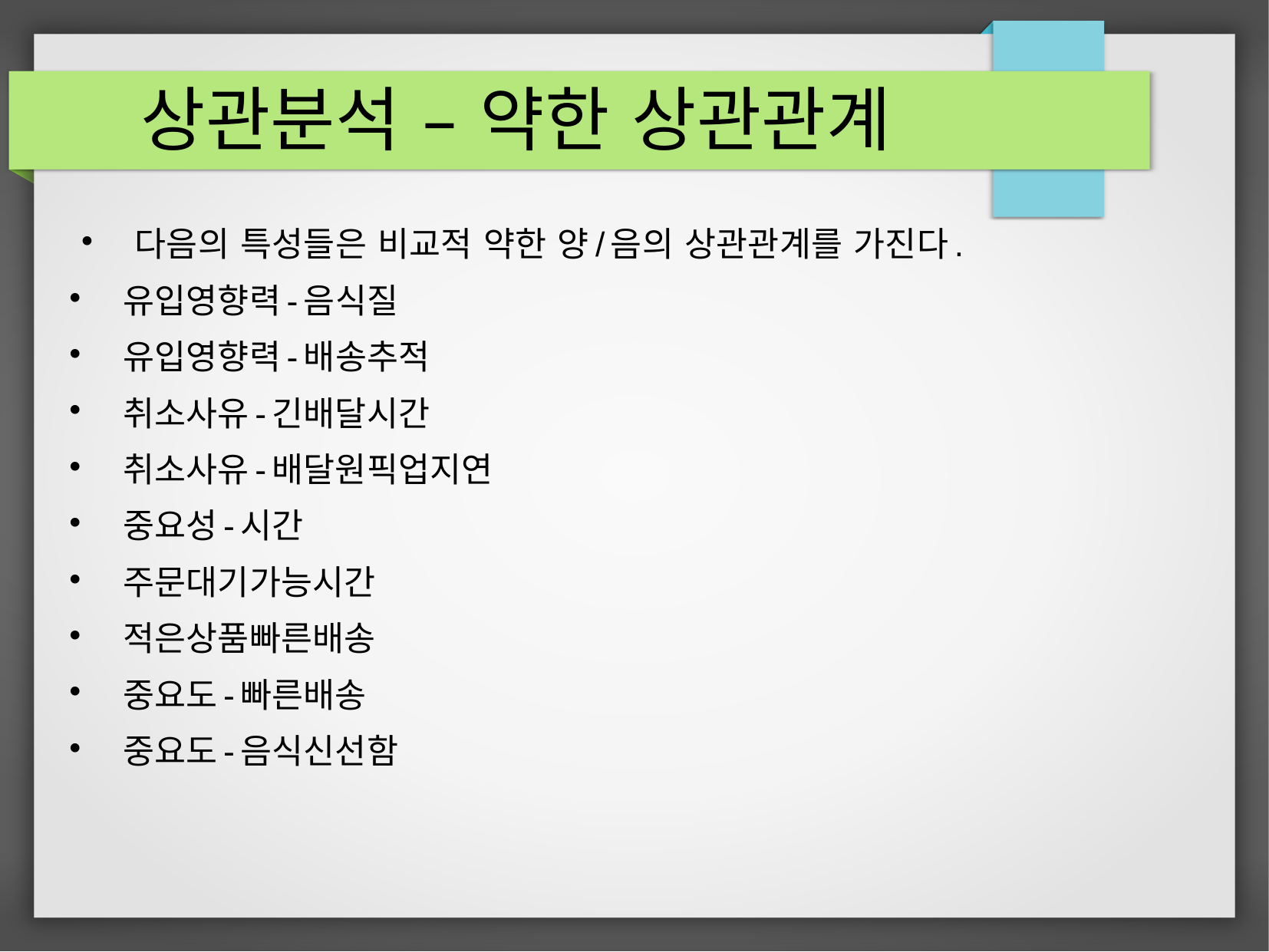

상관분석 – 약한 상관관계
다음의 특성들은 비교적 약한 양/음의 상관관계를 가진다.
유입영향력-음식질
유입영향력-배송추적
취소사유-긴배달시간
취소사유-배달원픽업지연
중요성-시간
주문대기가능시간
적은상품빠른배송
중요도-빠른배송
중요도-음식신선함